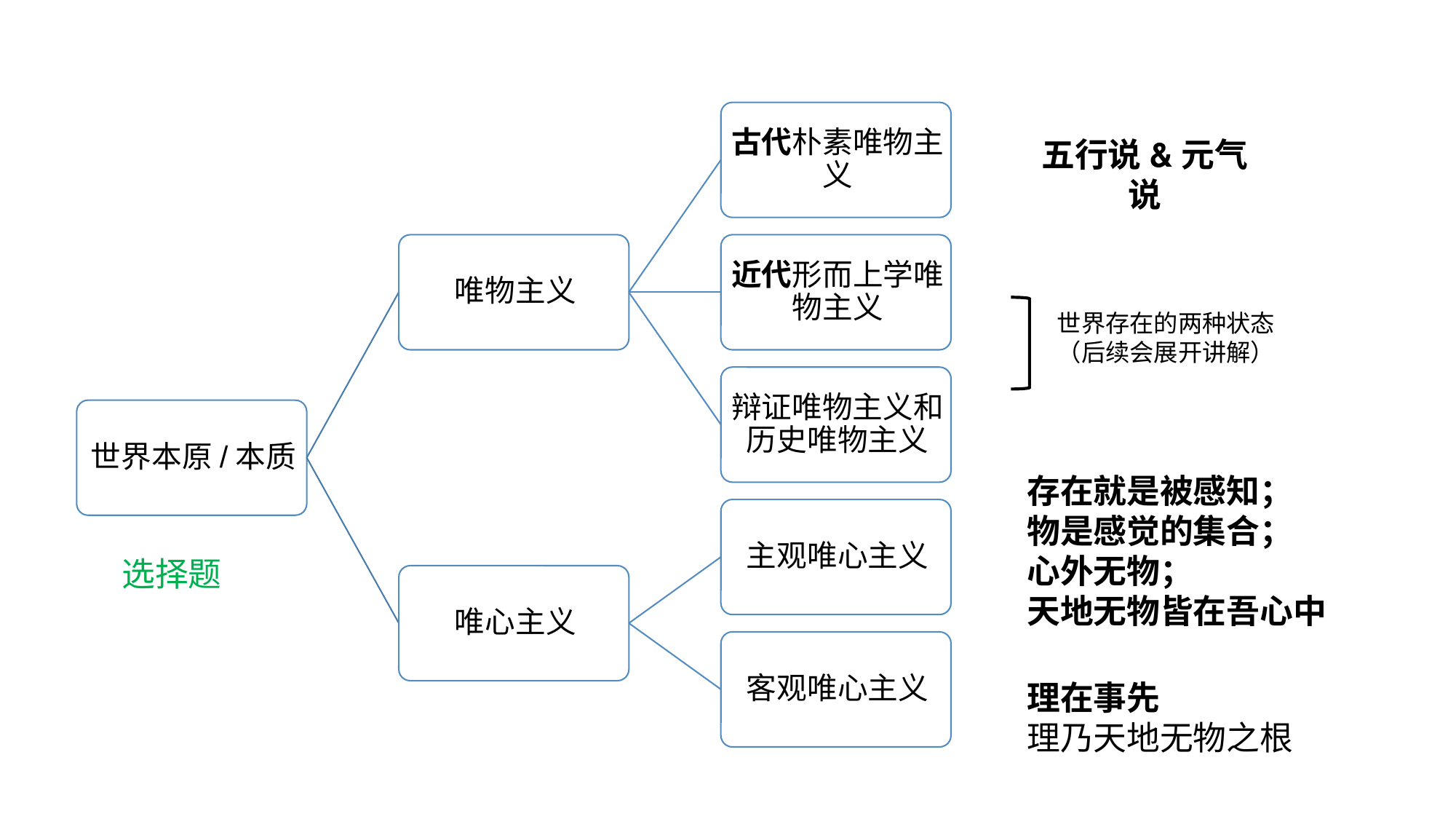

世界本原/本质

唯物主义

古代朴素唯物主义

近代形而上学唯物主义

辩证唯物主义和历史唯物主义

唯心主义

主观唯心主义

客观唯心主义
五行说&元气说

世界存在的两种状态
（后续会展开讲解）
存在就是被感知；
物是感觉的集合；
心外无物；
天地无物皆在吾心中
选择题
理在事先
理乃天地无物之根